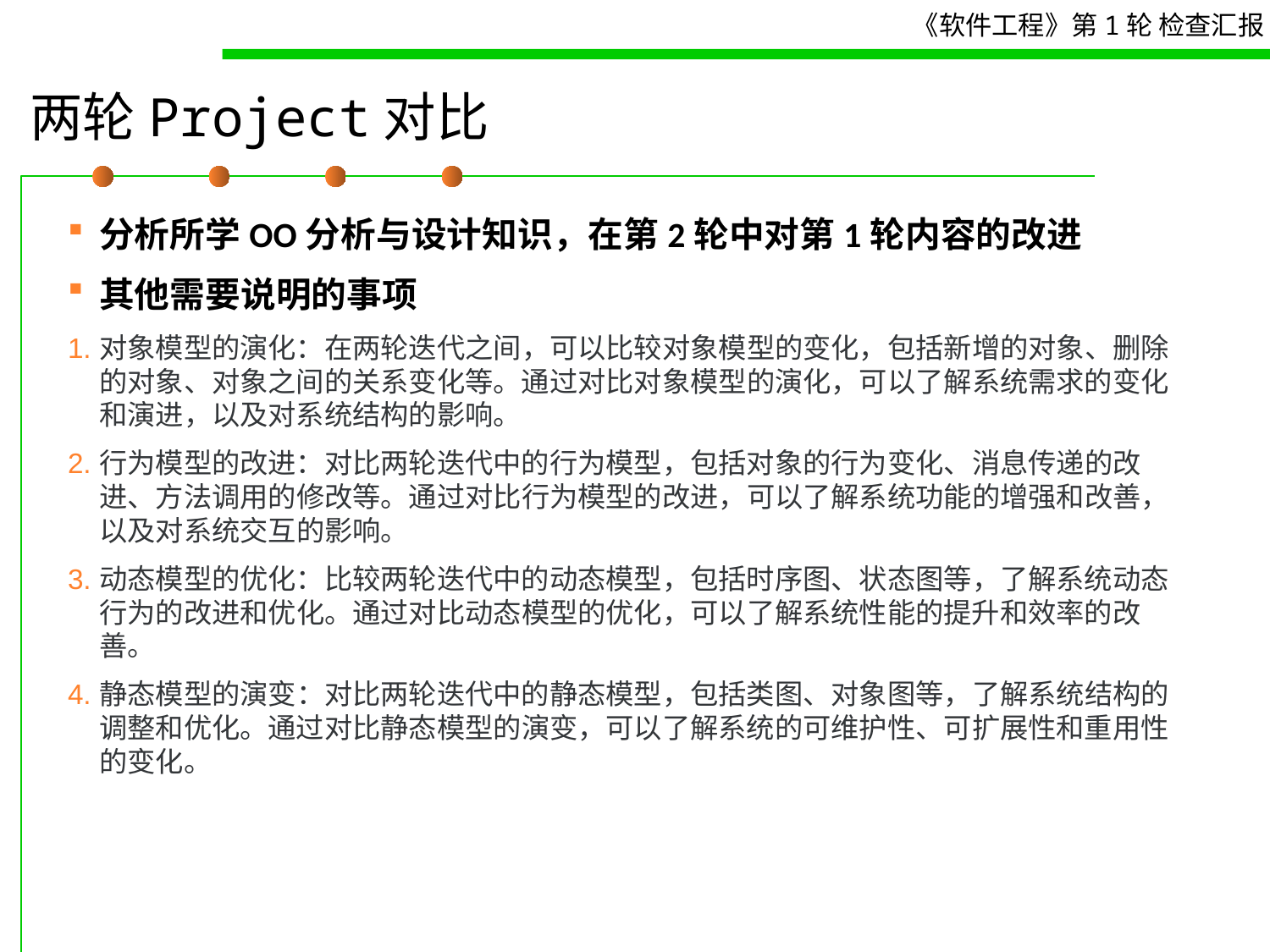

# 两轮Project对比
分析所学OO分析与设计知识，在第2轮中对第1轮内容的改进
其他需要说明的事项
对象模型的演化：在两轮迭代之间，可以比较对象模型的变化，包括新增的对象、删除的对象、对象之间的关系变化等。通过对比对象模型的演化，可以了解系统需求的变化和演进，以及对系统结构的影响。
行为模型的改进：对比两轮迭代中的行为模型，包括对象的行为变化、消息传递的改进、方法调用的修改等。通过对比行为模型的改进，可以了解系统功能的增强和改善，以及对系统交互的影响。
动态模型的优化：比较两轮迭代中的动态模型，包括时序图、状态图等，了解系统动态行为的改进和优化。通过对比动态模型的优化，可以了解系统性能的提升和效率的改善。
静态模型的演变：对比两轮迭代中的静态模型，包括类图、对象图等，了解系统结构的调整和优化。通过对比静态模型的演变，可以了解系统的可维护性、可扩展性和重用性的变化。